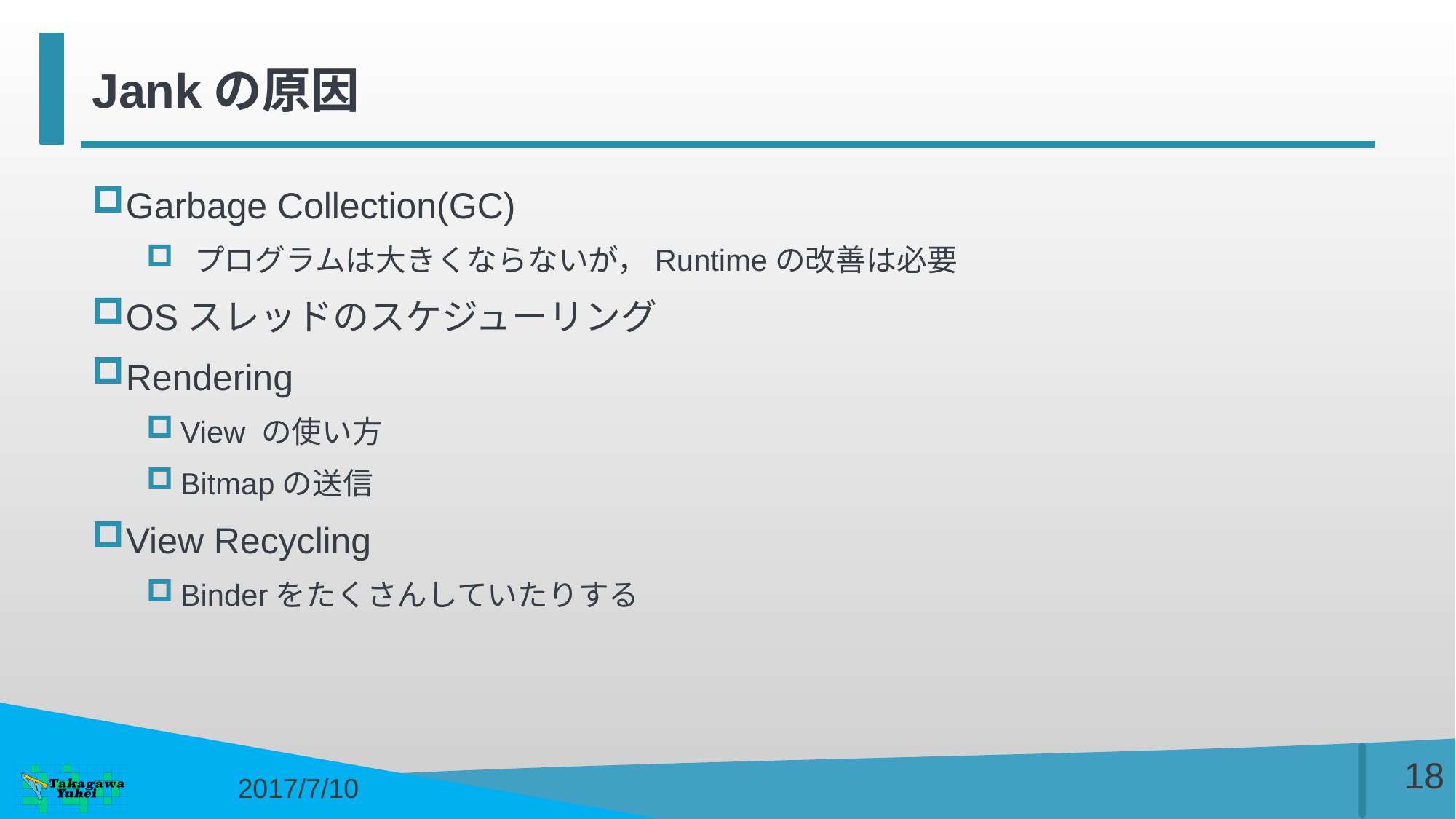

# Jankの原因
Garbage Collection(GC)
 プログラムは大きくならないが，Runtimeの改善は必要
OSスレッドのスケジューリング
Rendering
View の使い方
Bitmapの送信
View Recycling
Binderをたくさんしていたりする
18
2017/7/10